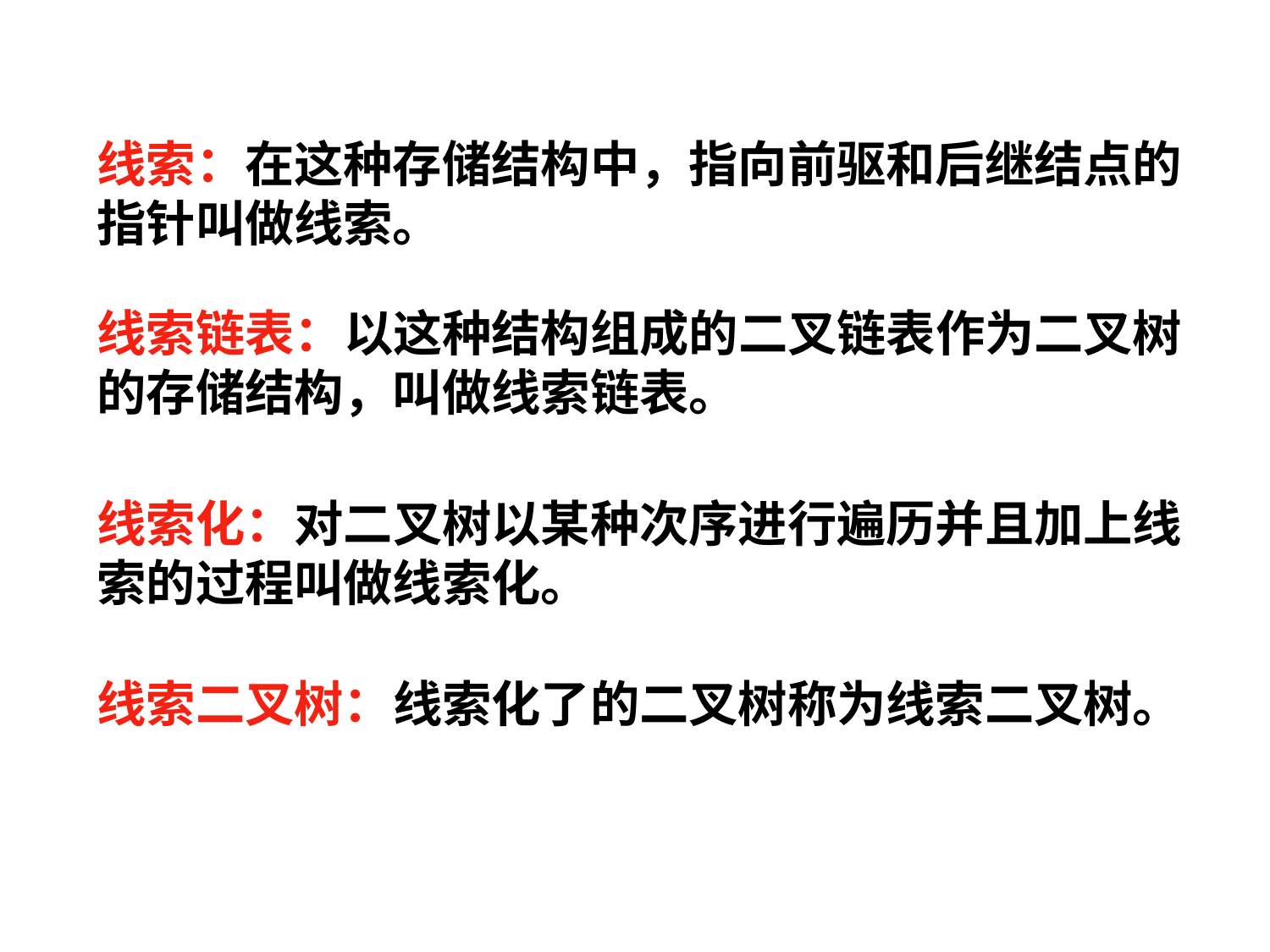

线索：在这种存储结构中，指向前驱和后继结点的指针叫做线索。
线索链表：以这种结构组成的二叉链表作为二叉树的存储结构，叫做线索链表。
线索化：对二叉树以某种次序进行遍历并且加上线索的过程叫做线索化。
线索二叉树：线索化了的二叉树称为线索二叉树。